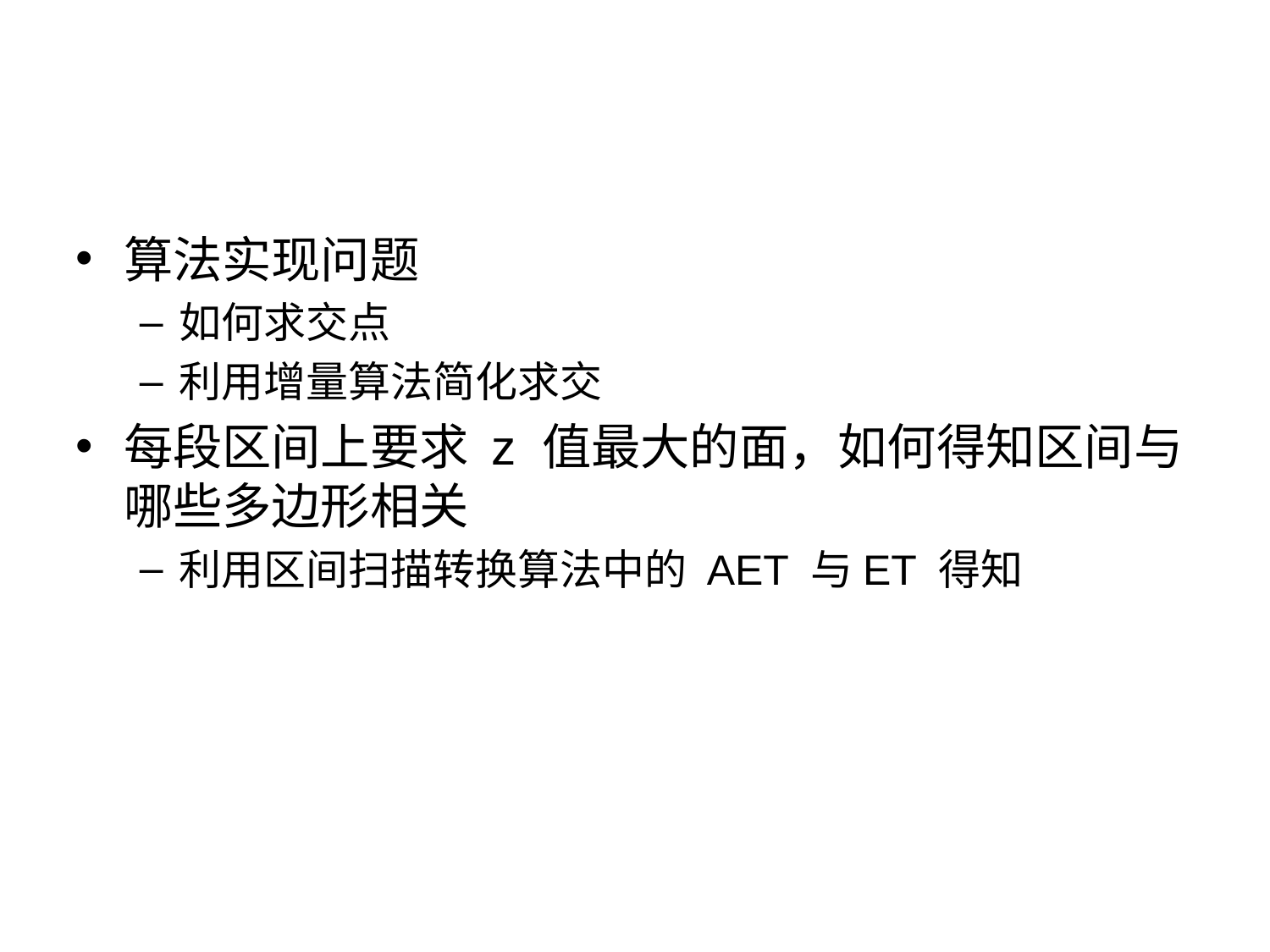

#
算法实现问题
如何求交点
利用增量算法简化求交
每段区间上要求 z 值最大的面，如何得知区间与哪些多边形相关
利用区间扫描转换算法中的 AET 与ET 得知